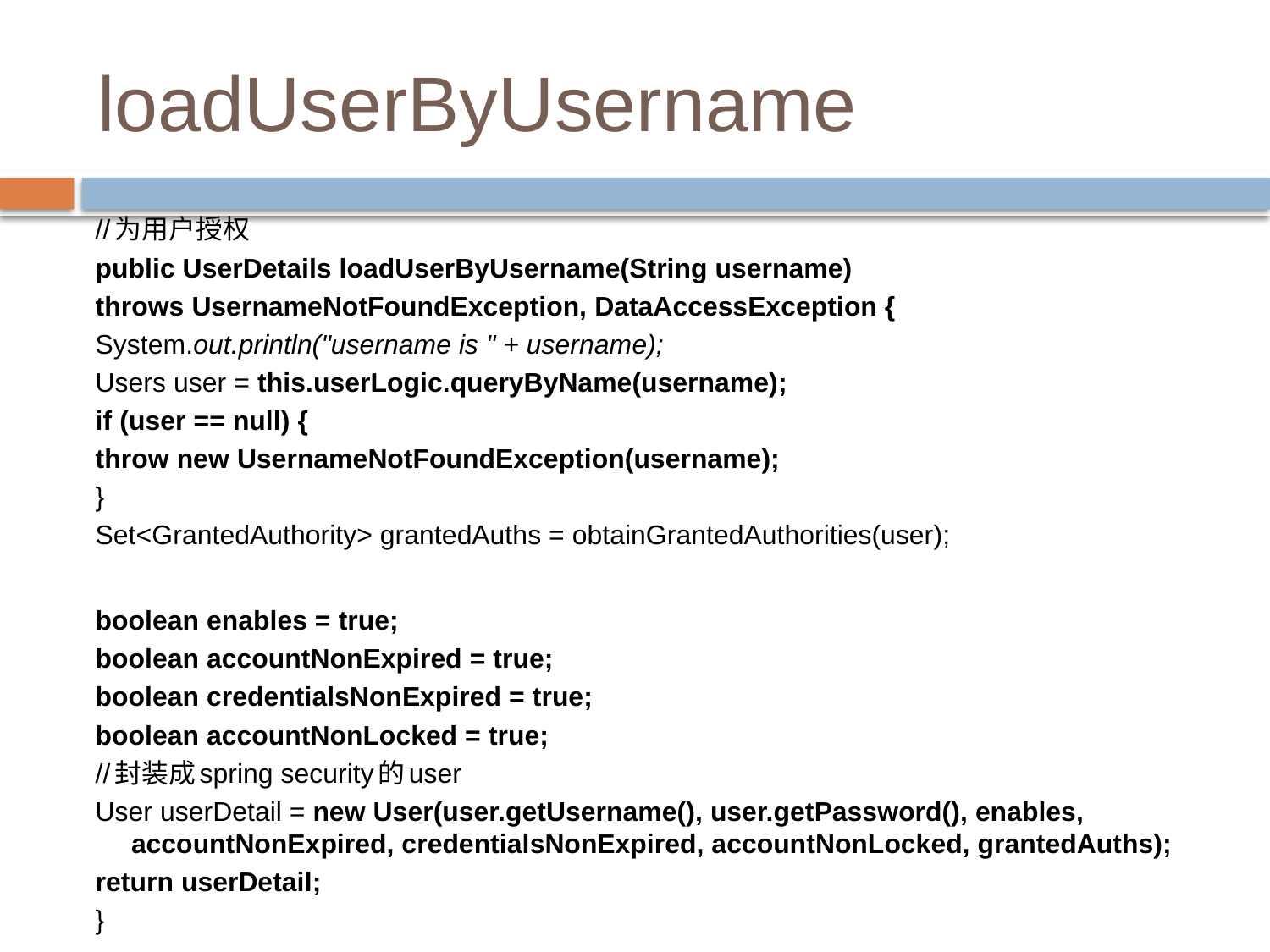

# loadUserByUsername
//为用户授权
public UserDetails loadUserByUsername(String username)
throws UsernameNotFoundException, DataAccessException {
System.out.println("username is " + username);
Users user = this.userLogic.queryByName(username);
if (user == null) {
throw new UsernameNotFoundException(username);
}
Set<GrantedAuthority> grantedAuths = obtainGrantedAuthorities(user);

boolean enables = true;
boolean accountNonExpired = true;
boolean credentialsNonExpired = true;
boolean accountNonLocked = true;
//封装成spring security的user
User userDetail = new User(user.getUsername(), user.getPassword(), enables, accountNonExpired, credentialsNonExpired, accountNonLocked, grantedAuths);
return userDetail;
}